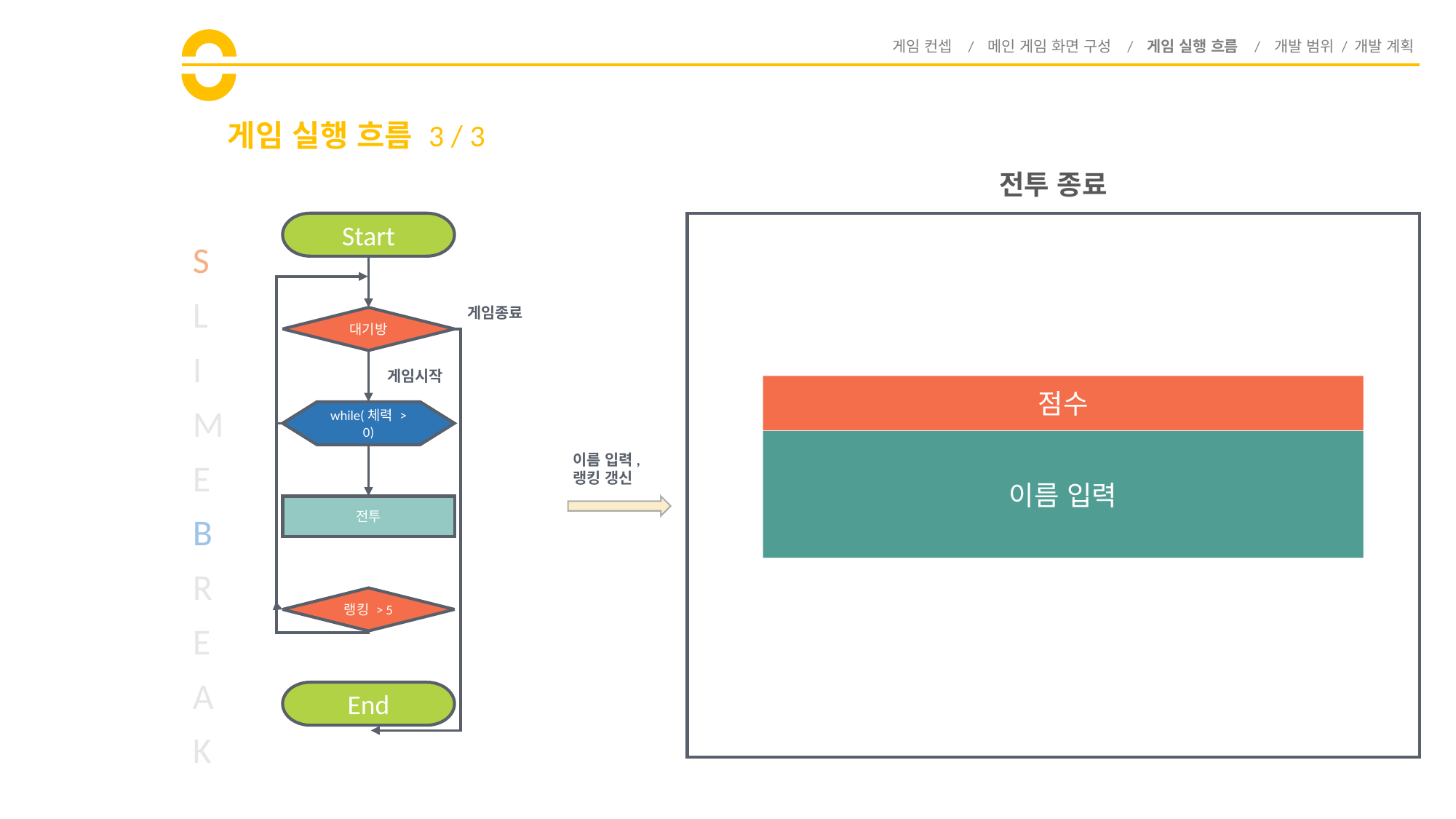

게임 컨셉   /   메인 게임 화면 구성   /   게임 실행 흐름   /   개발 범위 / 개발 계획

# 게임 실행 흐름 3 / 3
전투 종료

Start

S
L
I
M
E
B
R
E
A
K

게임종료
대기방
게임시작
점수
while(체력 > 0)
이름 입력
이름 입력,
랭킹 갱신
전투

랭킹 > 5
End